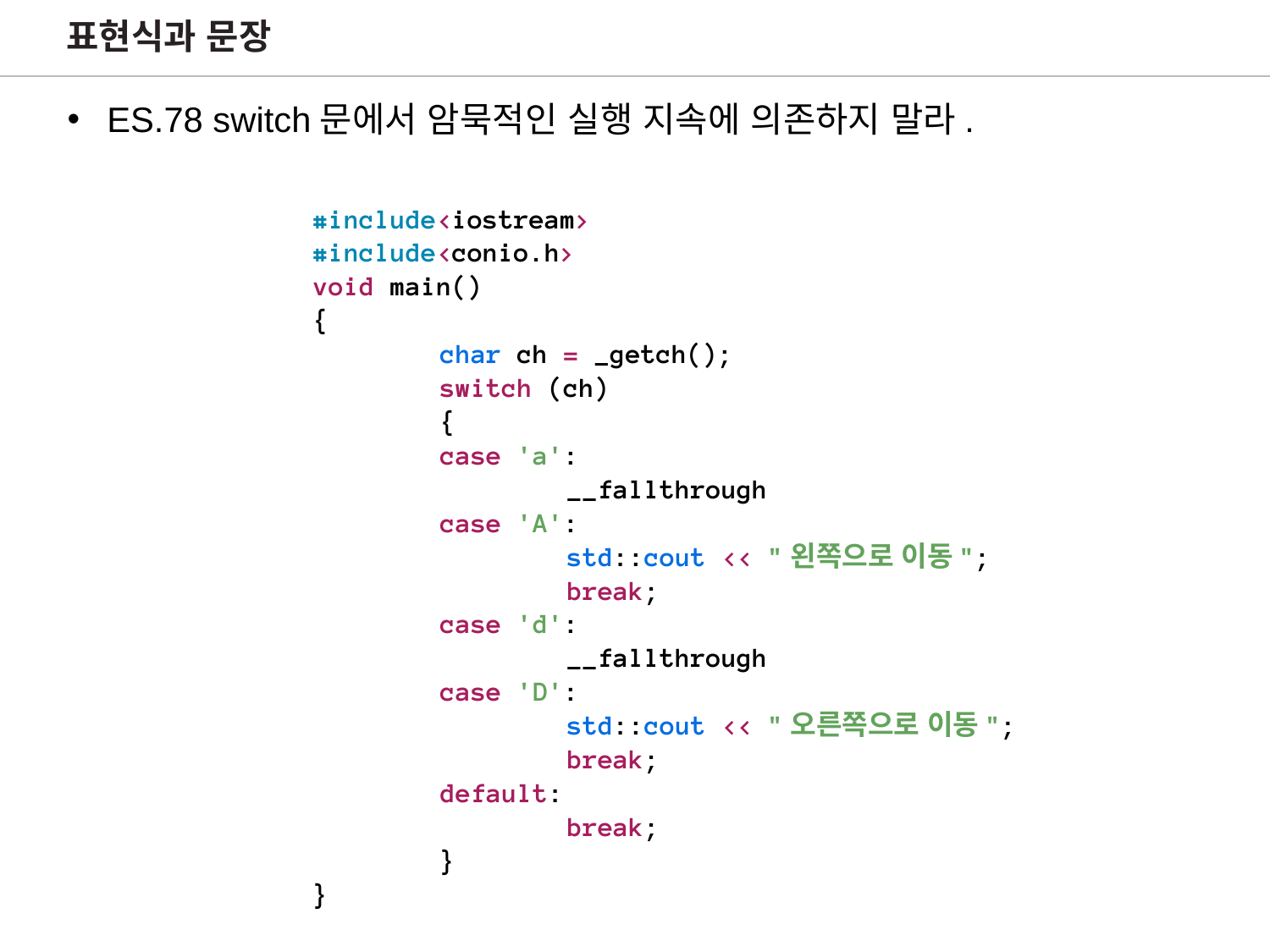

표현식과 문장
ES.78 switch문에서 암묵적인 실행 지속에 의존하지 말라.
#include<iostream>
#include<conio.h>
void main()
{
	char ch = _getch();
	switch (ch)
	{
	case 'a':
		__fallthrough
	case 'A':
		std::cout << "왼쪽으로 이동";
		break;
	case 'd':
		__fallthrough
	case 'D':
		std::cout << "오른쪽으로 이동";
		break;
	default:
		break;
	}
}